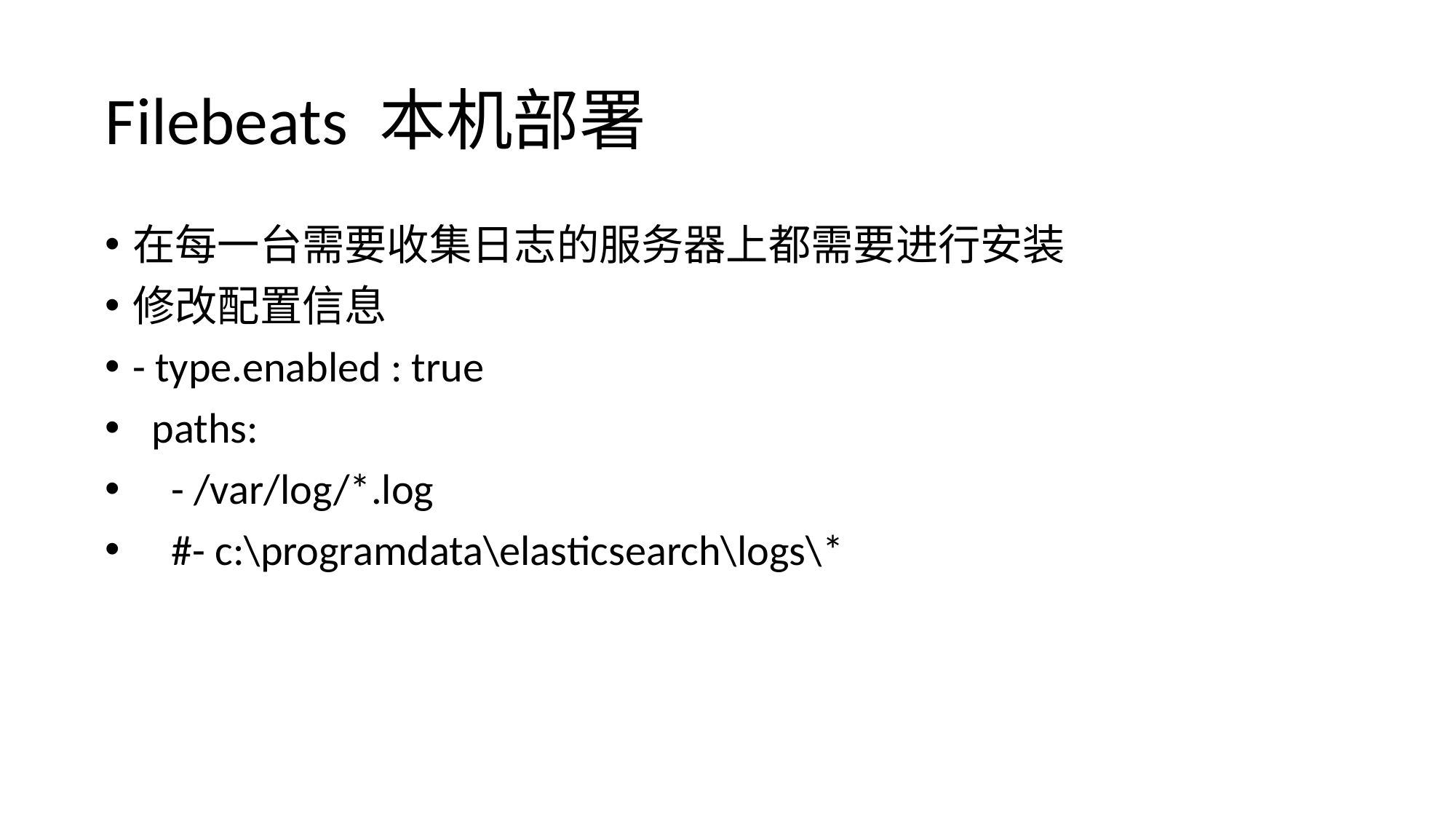

# Filebeats 本机部署
在每一台需要收集日志的服务器上都需要进行安装
修改配置信息
- type.enabled : true
  paths:
    - /var/log/*.log
    #- c:\programdata\elasticsearch\logs\*